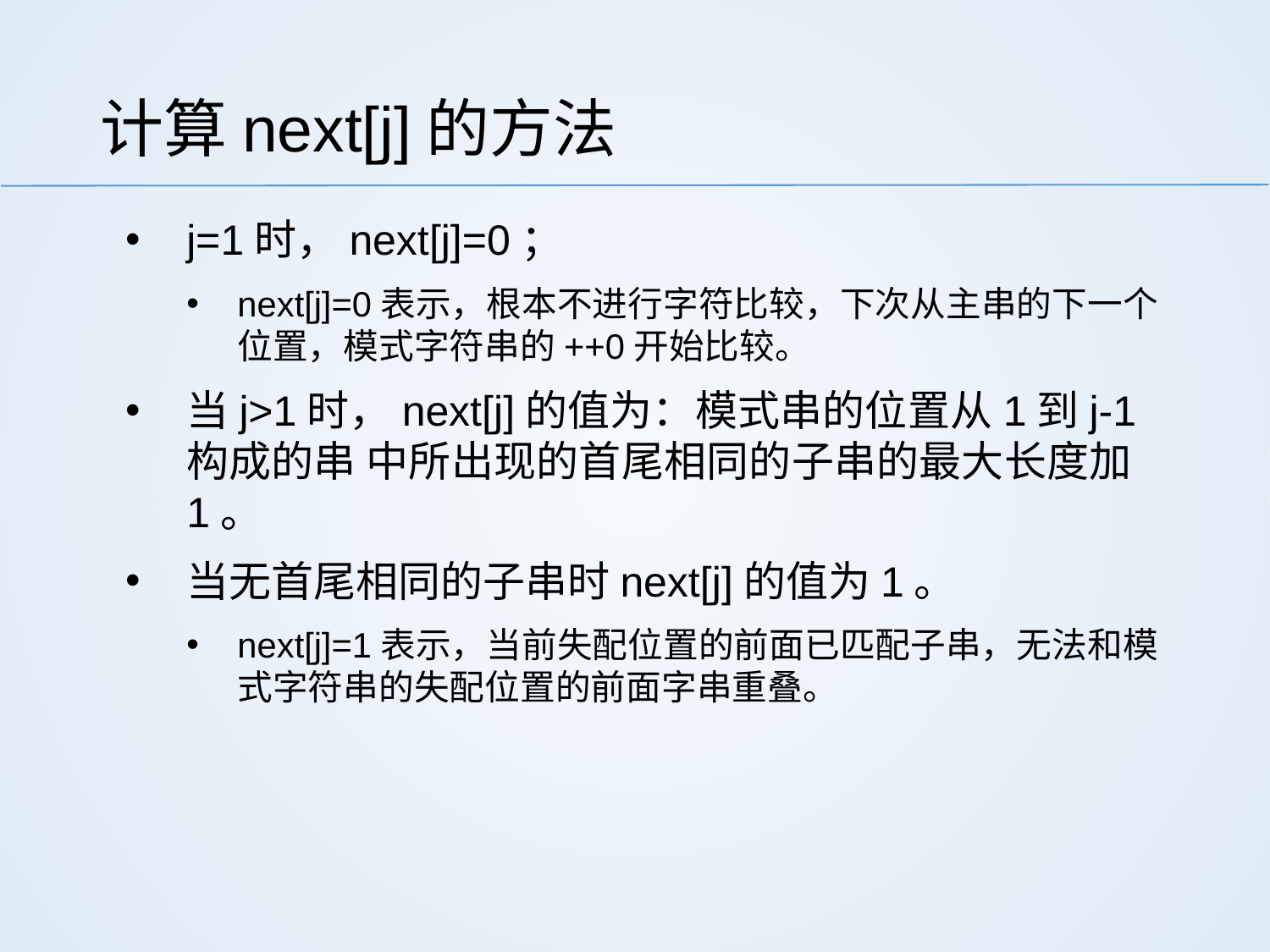

# 计算next[j]的方法
j=1时，next[j]=0；
next[j]=0表示，根本不进行字符比较，下次从主串的下一个位置，模式字符串的++0开始比较。
当j>1时，next[j]的值为：模式串的位置从1到j-1构成的串 中所出现的首尾相同的子串的最大长度加1。
当无首尾相同的子串时next[j]的值为1。
next[j]=1表示，当前失配位置的前面已匹配子串，无法和模式字符串的失配位置的前面字串重叠。